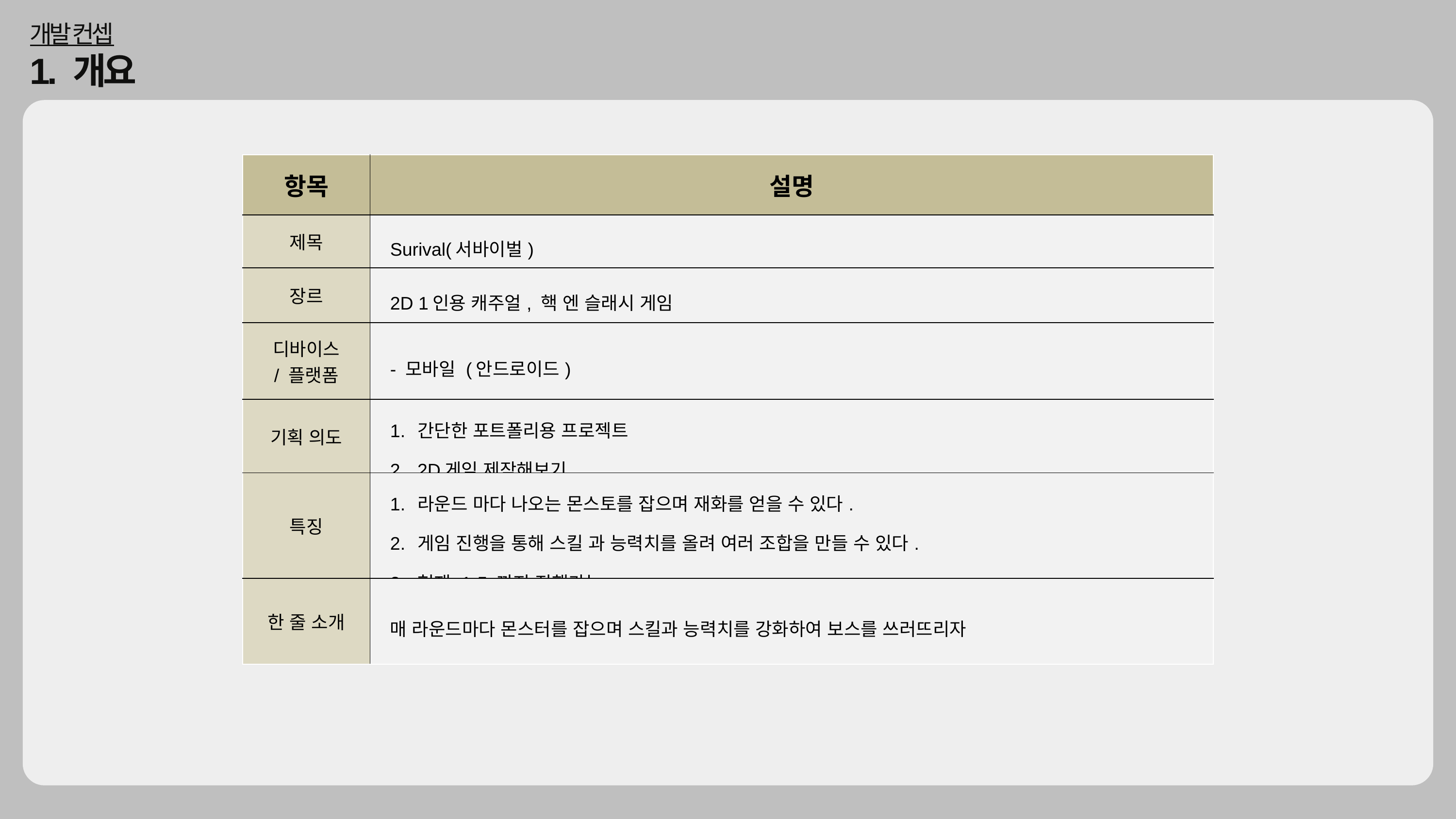

개발 컨셉
1. 개요

| 항목 | 설명 |
| --- | --- |
| 제목 | Surival(서바이벌) |
| 장르 | 2D 1인용 캐주얼, 핵 엔 슬래시 게임 |
| 디바이스 / 플랫폼 | - 모바일 (안드로이드) |
| 기획 의도 | 간단한 포트폴리용 프로젝트 2D게임 제작해보기 |
| 특징 | 라운드 마다 나오는 몬스토를 잡으며 재화를 얻을 수 있다. 게임 진행을 통해 스킬 과 능력치를 올려 여러 조합을 만들 수 있다. 현재 1-5 까지 진행가능 |
| 한 줄 소개 | 매 라운드마다 몬스터를 잡으며 스킬과 능력치를 강화하여 보스를 쓰러뜨리자 |